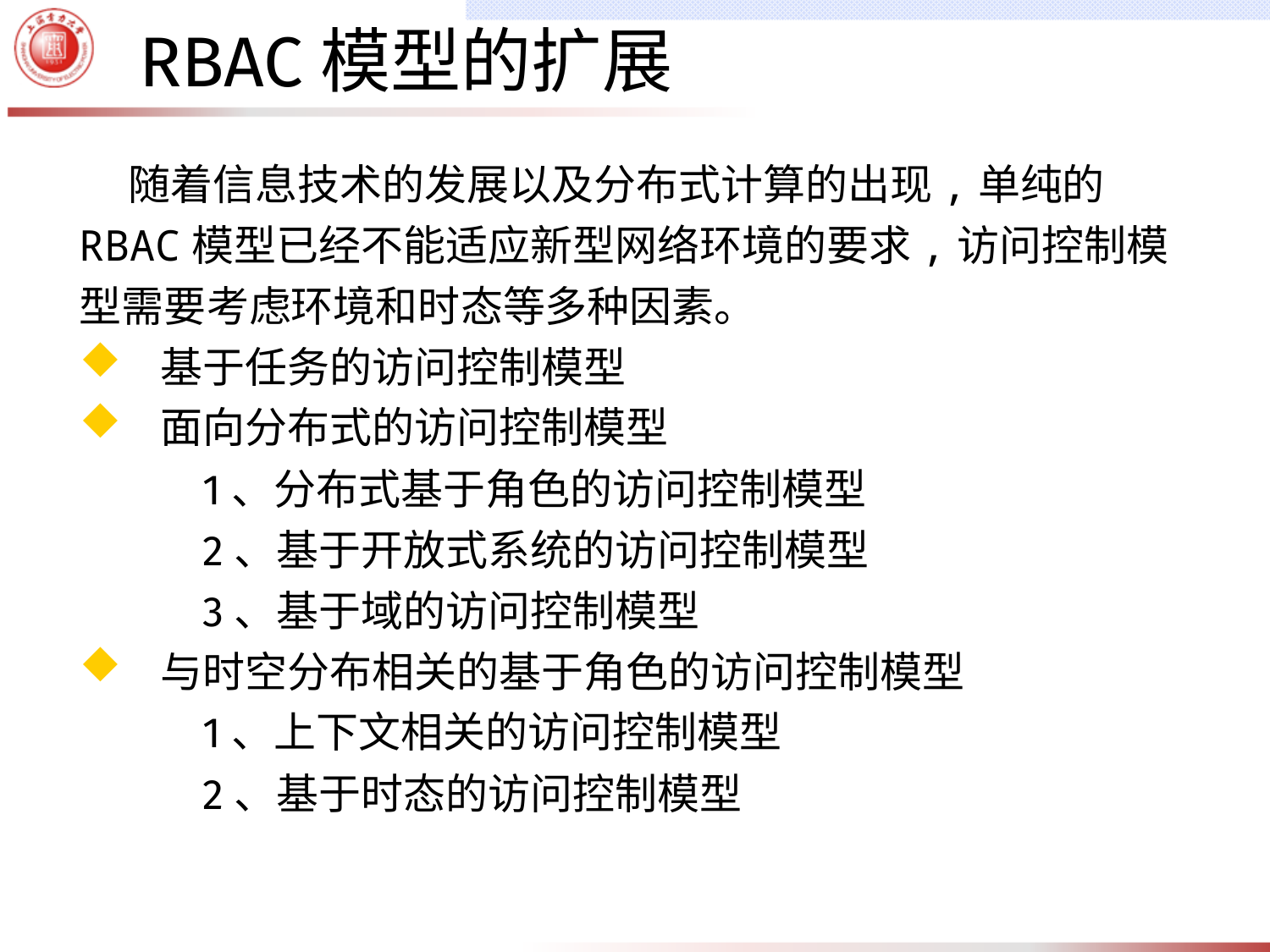

RBAC模型的扩展
    随着信息技术的发展以及分布式计算的出现,单纯的RBAC模型已经不能适应新型网络环境的要求,访问控制模型需要考虑环境和时态等多种因素。
   基于任务的访问控制模型
   面向分布式的访问控制模型
           1、分布式基于角色的访问控制模型
           2、基于开放式系统的访问控制模型
           3、基于域的访问控制模型
   与时空分布相关的基于角色的访问控制模型
           1、上下文相关的访问控制模型
           2、基于时态的访问控制模型